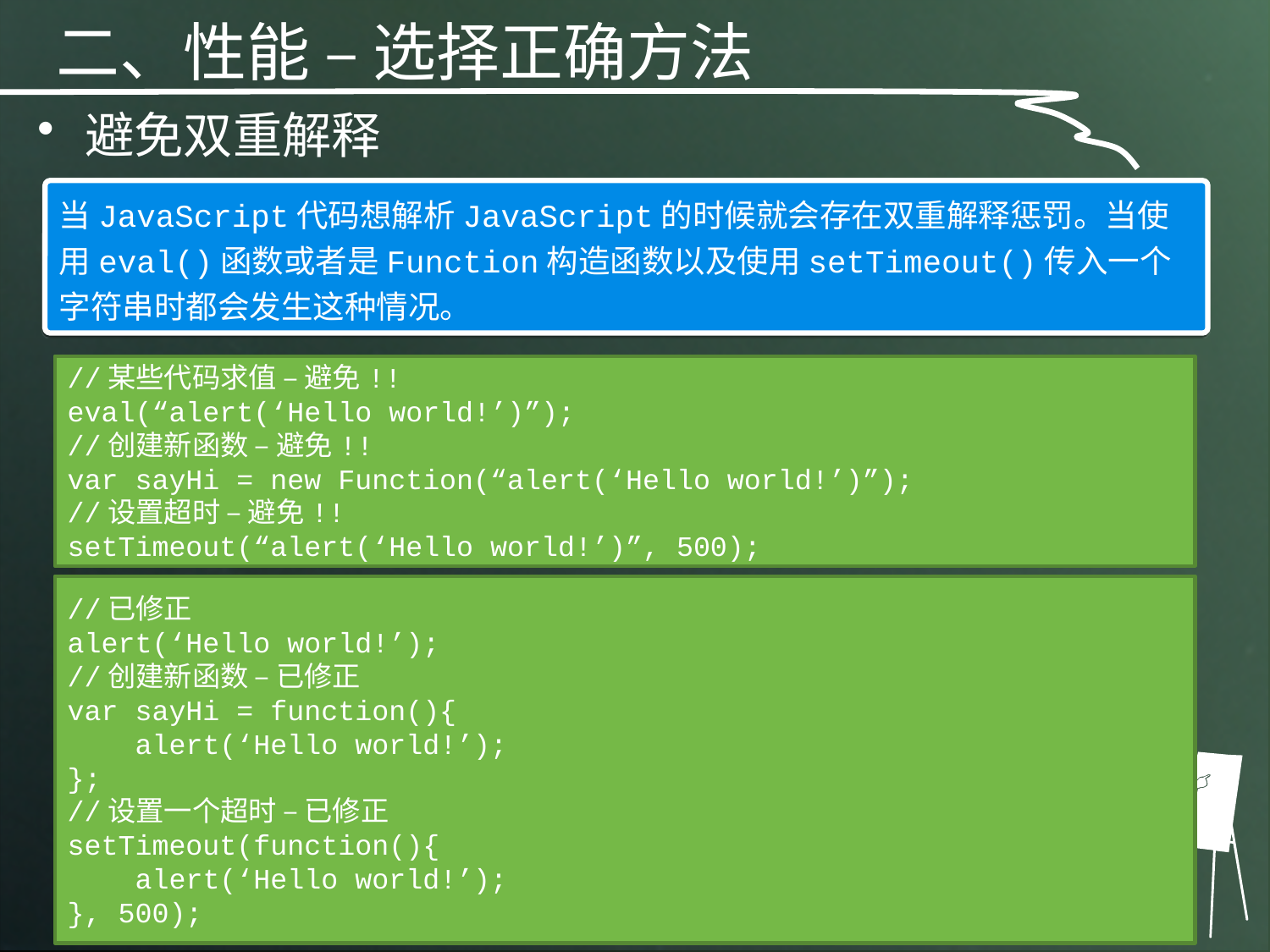

二、性能 – 选择正确方法

避免双重解释
当JavaScript代码想解析JavaScript的时候就会存在双重解释惩罚。当使用eval()函数或者是Function构造函数以及使用setTimeout()传入一个字符串时都会发生这种情况。
//某些代码求值 – 避免!!
eval(“alert(‘Hello world!’)”);
//创建新函数 – 避免!!
var sayHi = new Function(“alert(‘Hello world!’)”);
//设置超时 – 避免!!
setTimeout(“alert(‘Hello world!’)”, 500);
//已修正
alert(‘Hello world!’);
//创建新函数 – 已修正
var sayHi = function(){
    alert(‘Hello world!’);
};
//设置一个超时 – 已修正
setTimeout(function(){
    alert(‘Hello world!’);
}, 500);